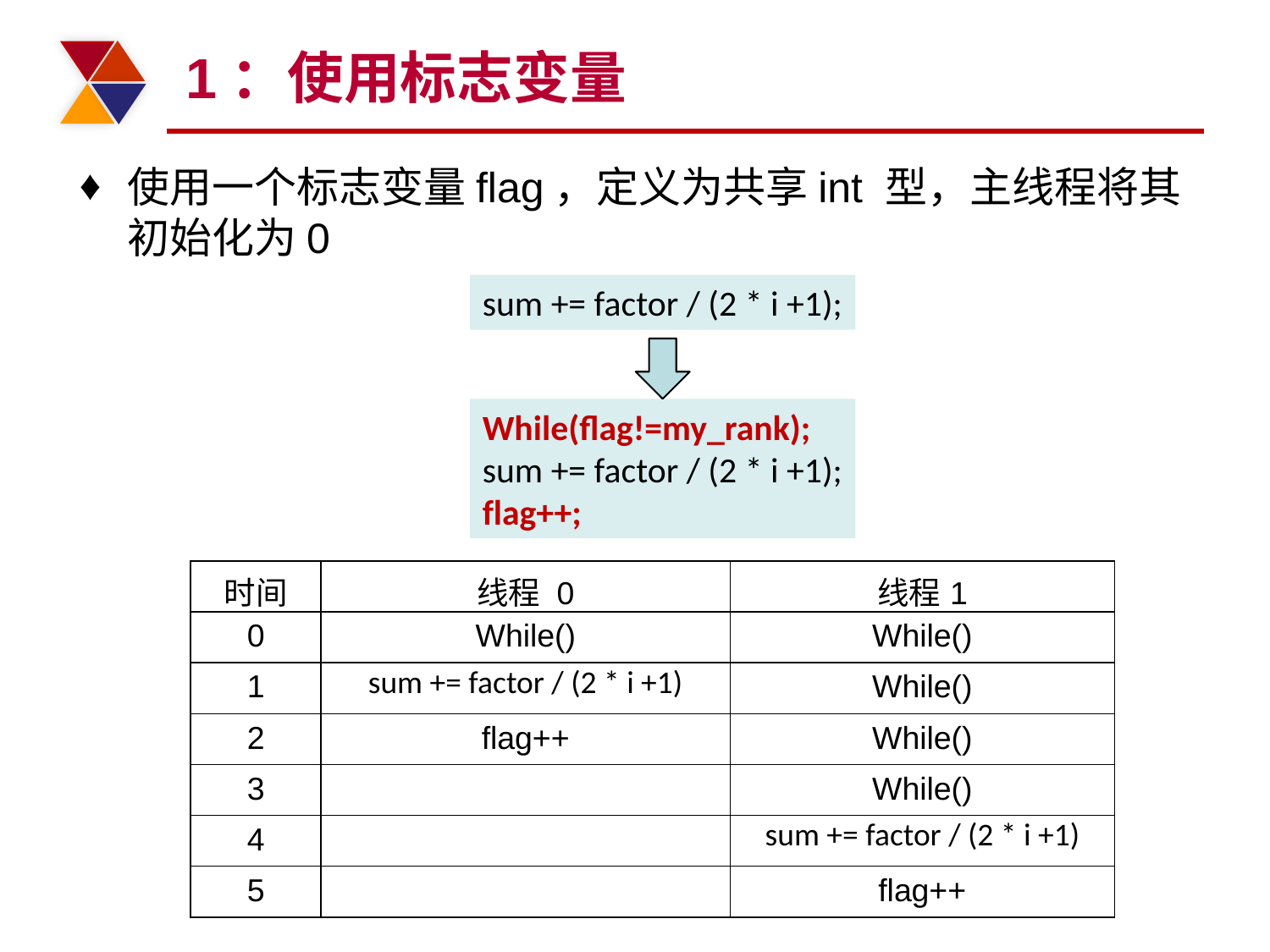

# 1：使用标志变量
使用一个标志变量flag，定义为共享int 型，主线程将其初始化为0
sum += factor / (2 * i +1);

While(flag!=my_rank);
sum += factor / (2 * i +1);
flag++;
| 时间 | 线程 0 | 线程1 |
| --- | --- | --- |
| 0 | While() | While() |
| 1 | sum += factor / (2 \* i +1) | While() |
| 2 | flag++ | While() |
| 3 |  | While() |
| 4 |  | sum += factor / (2 \* i +1) |
| 5 |  | flag++ |